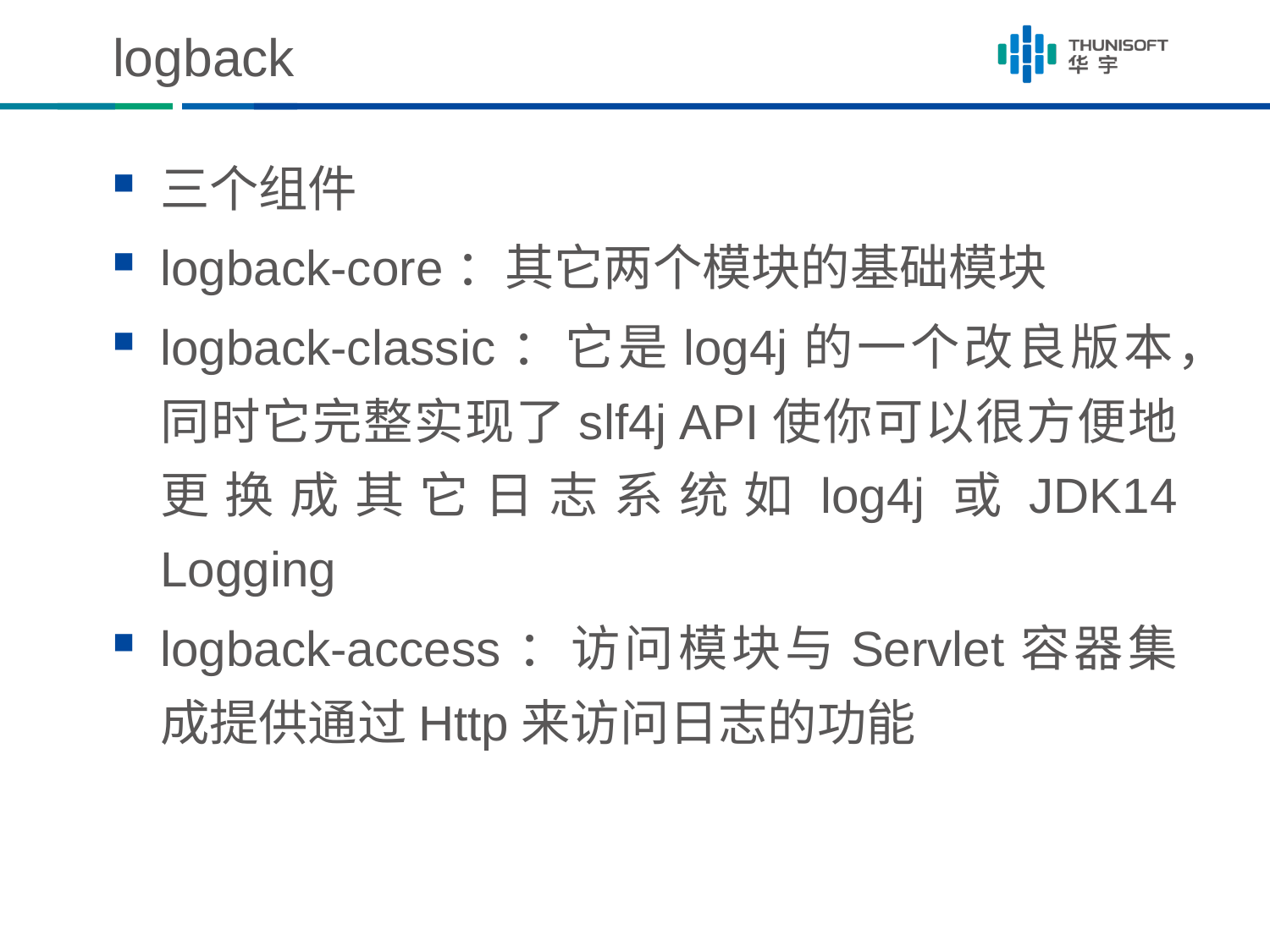

# logback
三个组件
logback-core：其它两个模块的基础模块
logback-classic：它是log4j的一个改良版本，同时它完整实现了slf4j API使你可以很方便地更换成其它日志系统如log4j或JDK14 Logging
logback-access：访问模块与Servlet容器集成提供通过Http来访问日志的功能

33